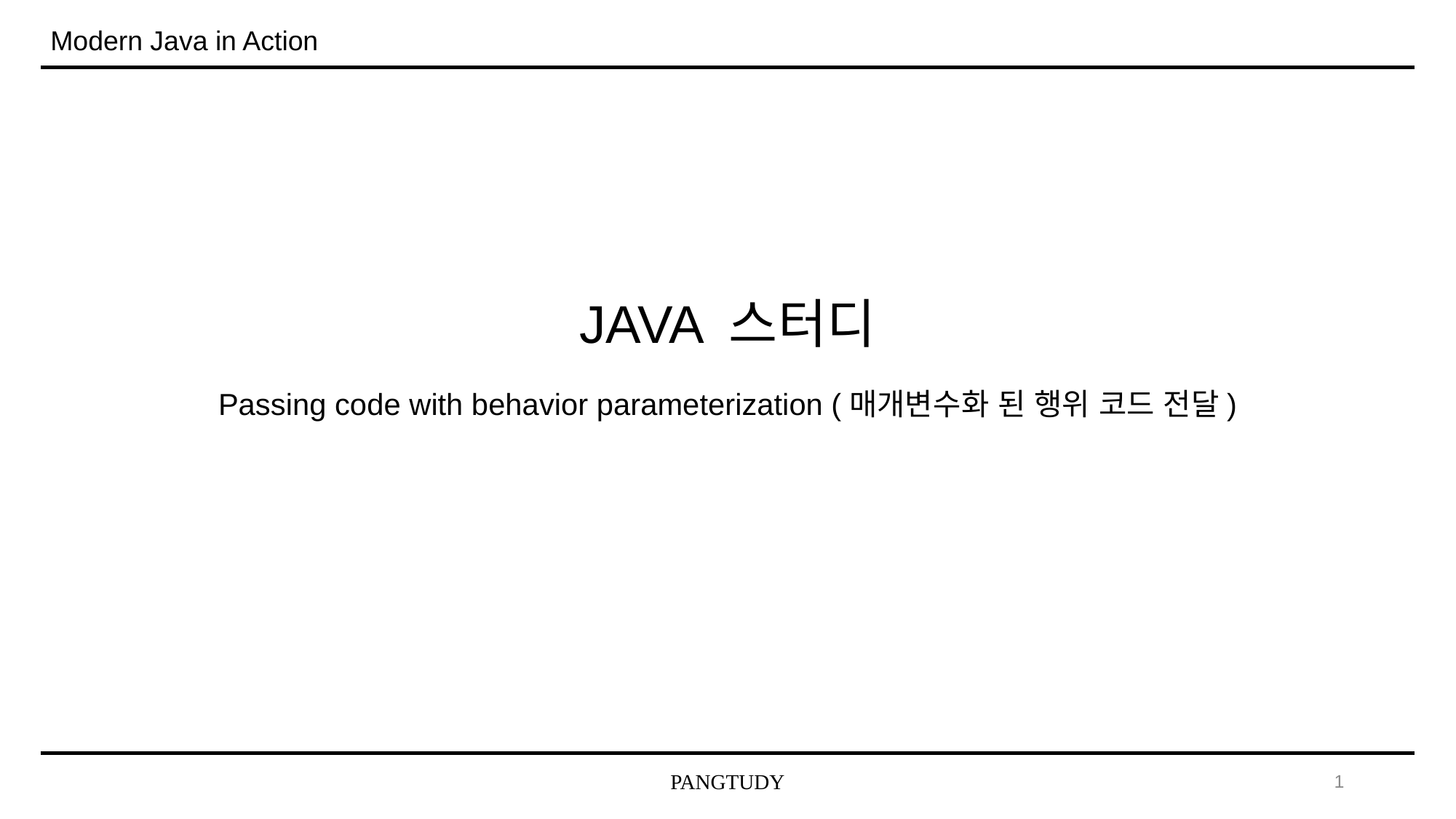

Modern Java in Action
JAVA 스터디
Passing code with behavior parameterization (매개변수화 된 행위 코드 전달)
PANGTUDY
1